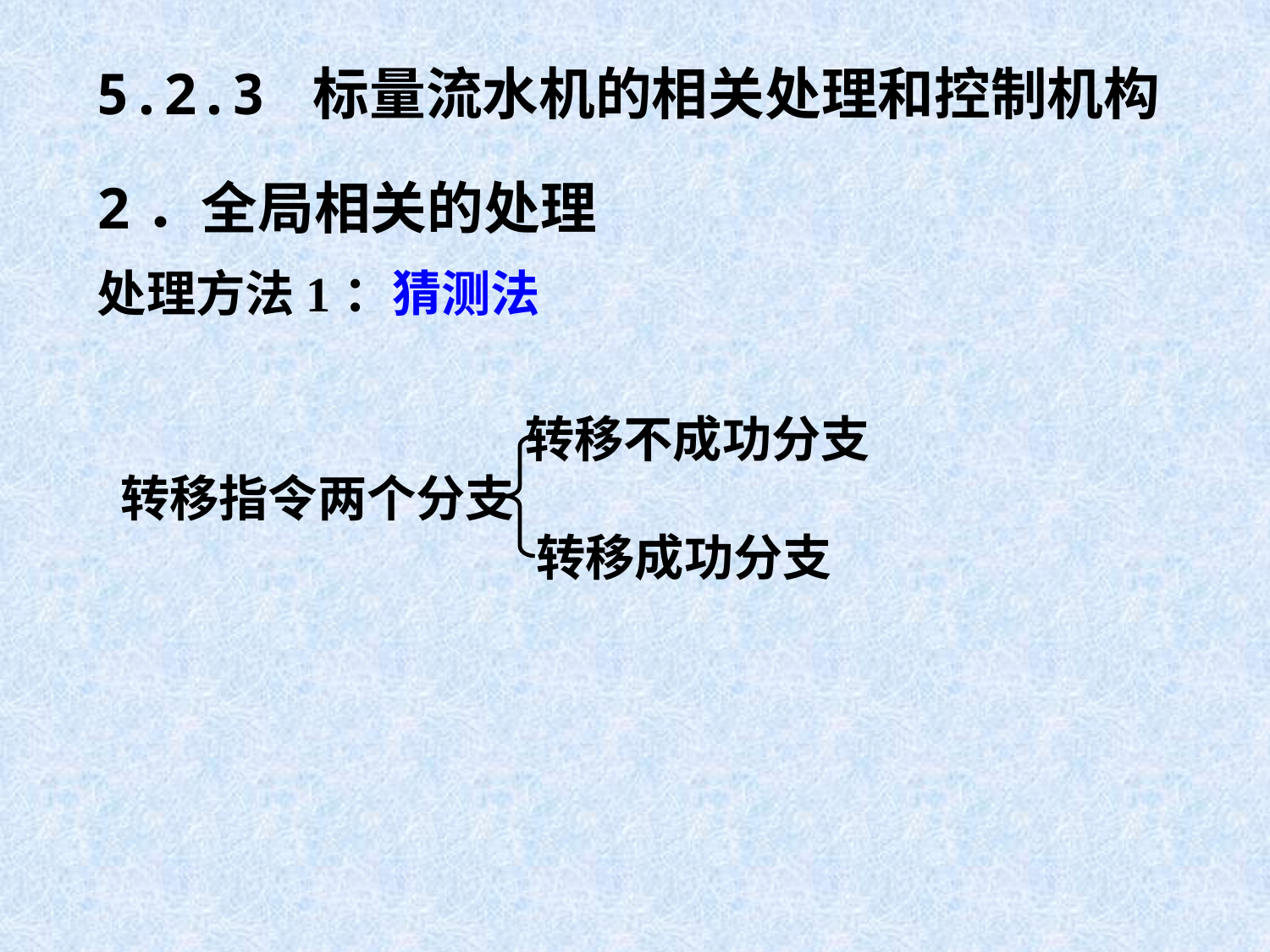

5.2.3 标量流水机的相关处理和控制机构
2．全局相关的处理
处理方法1：猜测法
                                   转移不成功分支
转移指令两个分支
                                    转移成功分支